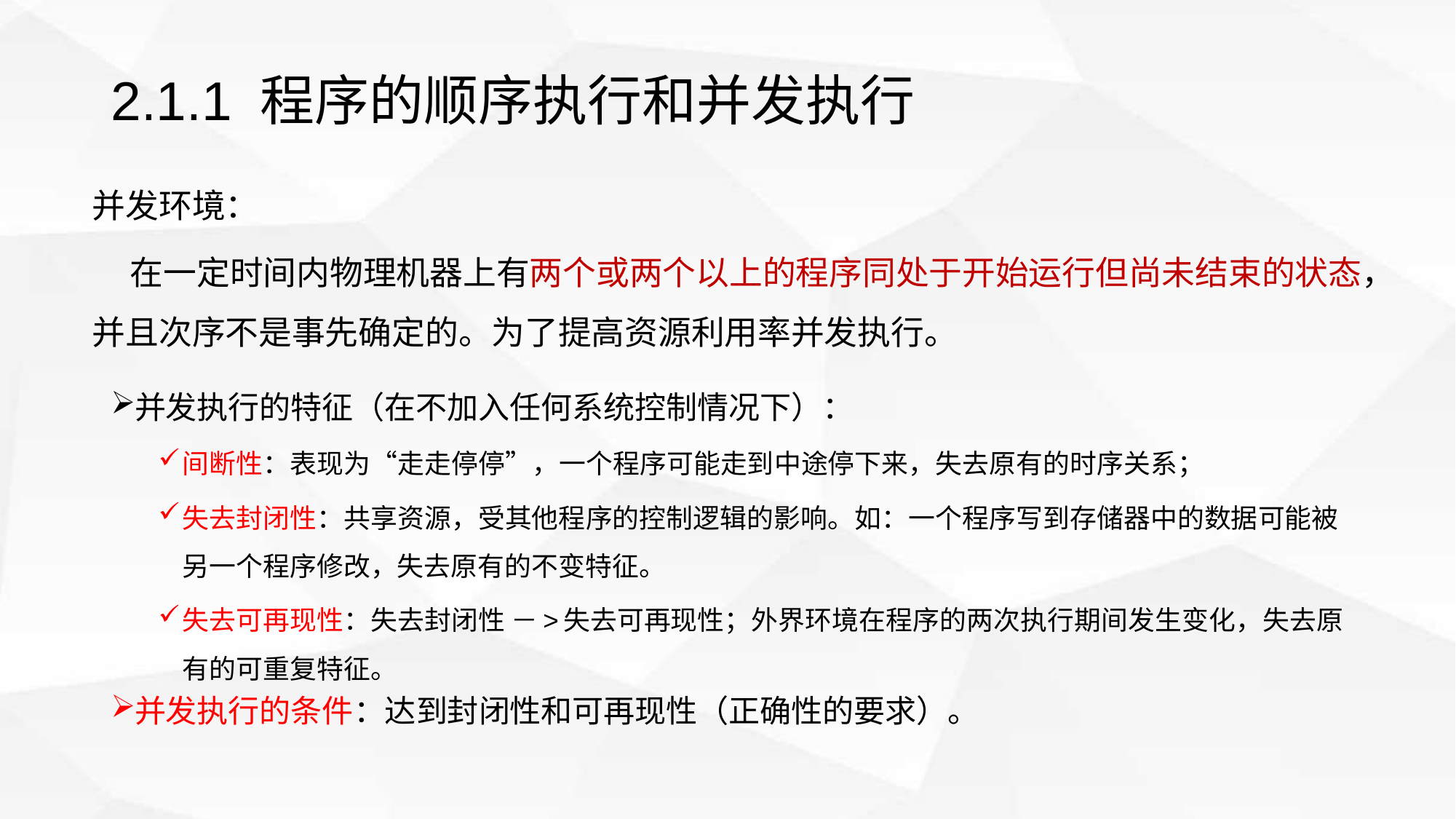

# 2.1.1 程序的顺序执行和并发执行
并发环境：
    在一定时间内物理机器上有两个或两个以上的程序同处于开始运行但尚未结束的状态，并且次序不是事先确定的。为了提高资源利用率并发执行。
并发执行的特征（在不加入任何系统控制情况下）：
间断性：表现为“走走停停”，一个程序可能走到中途停下来，失去原有的时序关系；
失去封闭性：共享资源，受其他程序的控制逻辑的影响。如：一个程序写到存储器中的数据可能被另一个程序修改，失去原有的不变特征。
失去可再现性：失去封闭性 －>失去可再现性；外界环境在程序的两次执行期间发生变化，失去原有的可重复特征。
并发执行的条件：达到封闭性和可再现性（正确性的要求）。